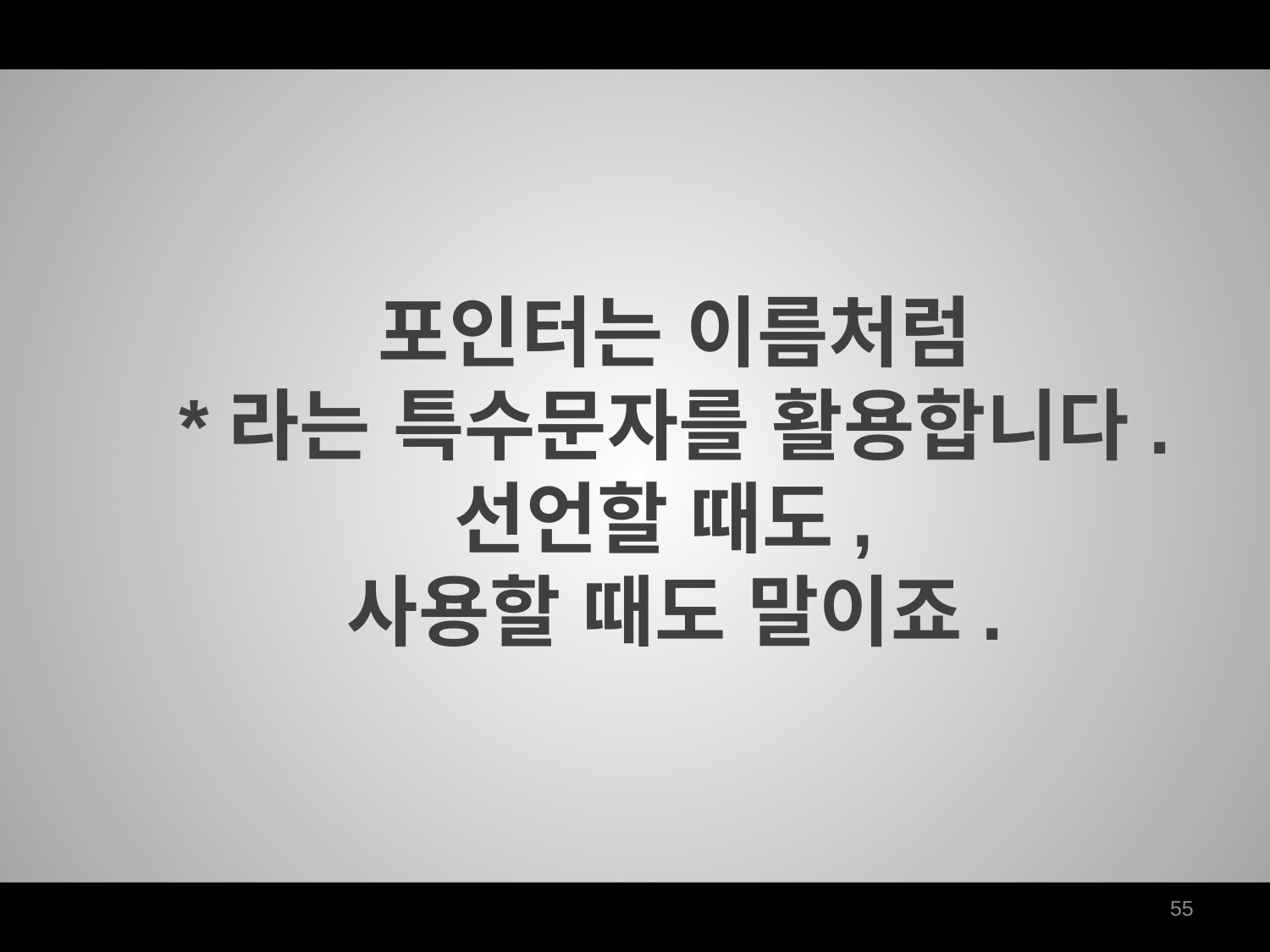

포인터는 이름처럼
*라는 특수문자를 활용합니다.
선언할 때도,
사용할 때도 말이죠.
55